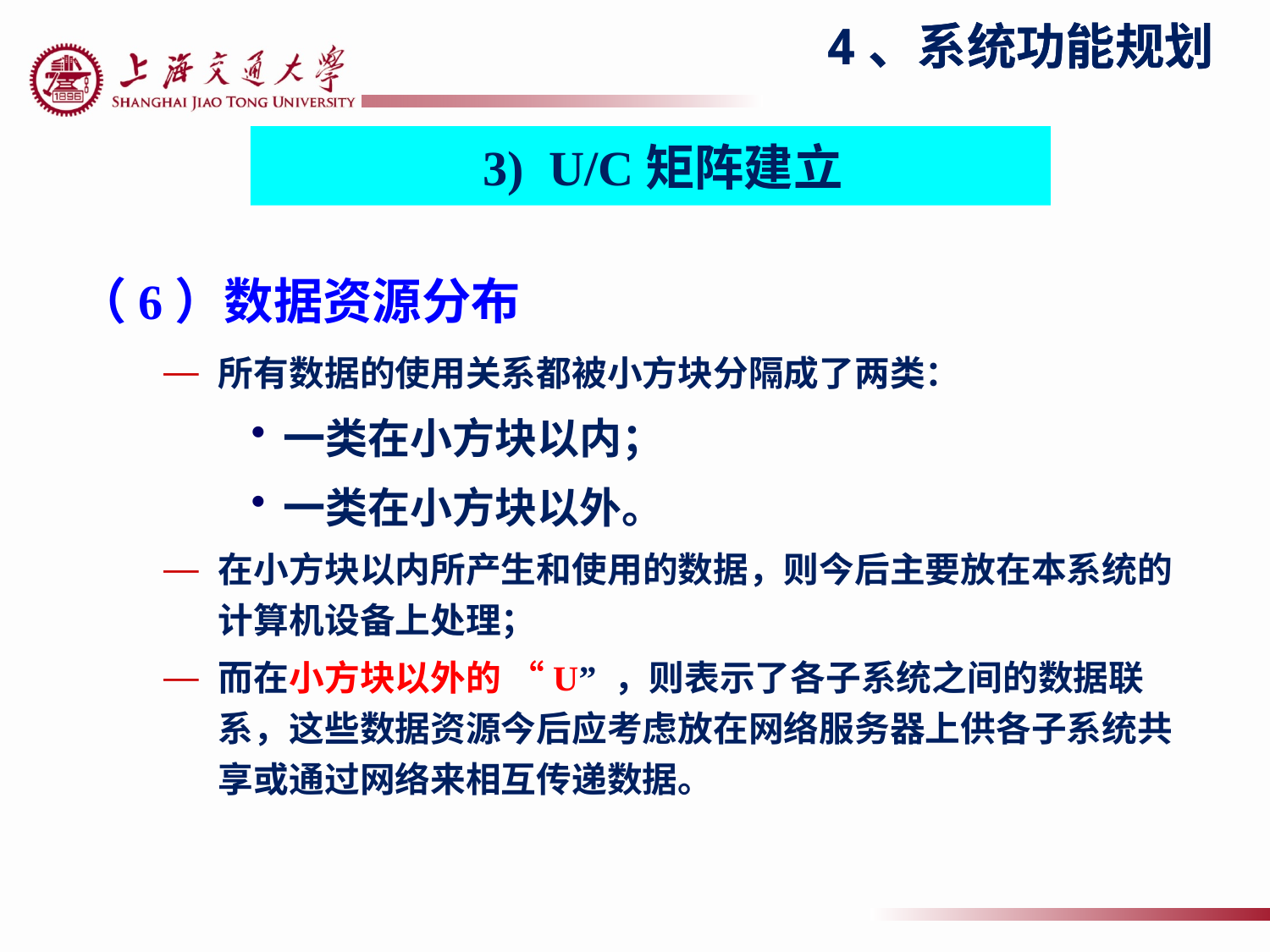

# 4、系统功能规划
4、系统功能规划
  3)  U/C矩阵建立
（6）数据资源分布
所有数据的使用关系都被小方块分隔成了两类：
一类在小方块以内；
一类在小方块以外。
在小方块以内所产生和使用的数据，则今后主要放在本系统的计算机设备上处理；
而在小方块以外的 “U” ，则表示了各子系统之间的数据联系，这些数据资源今后应考虑放在网络服务器上供各子系统共享或通过网络来相互传递数据。